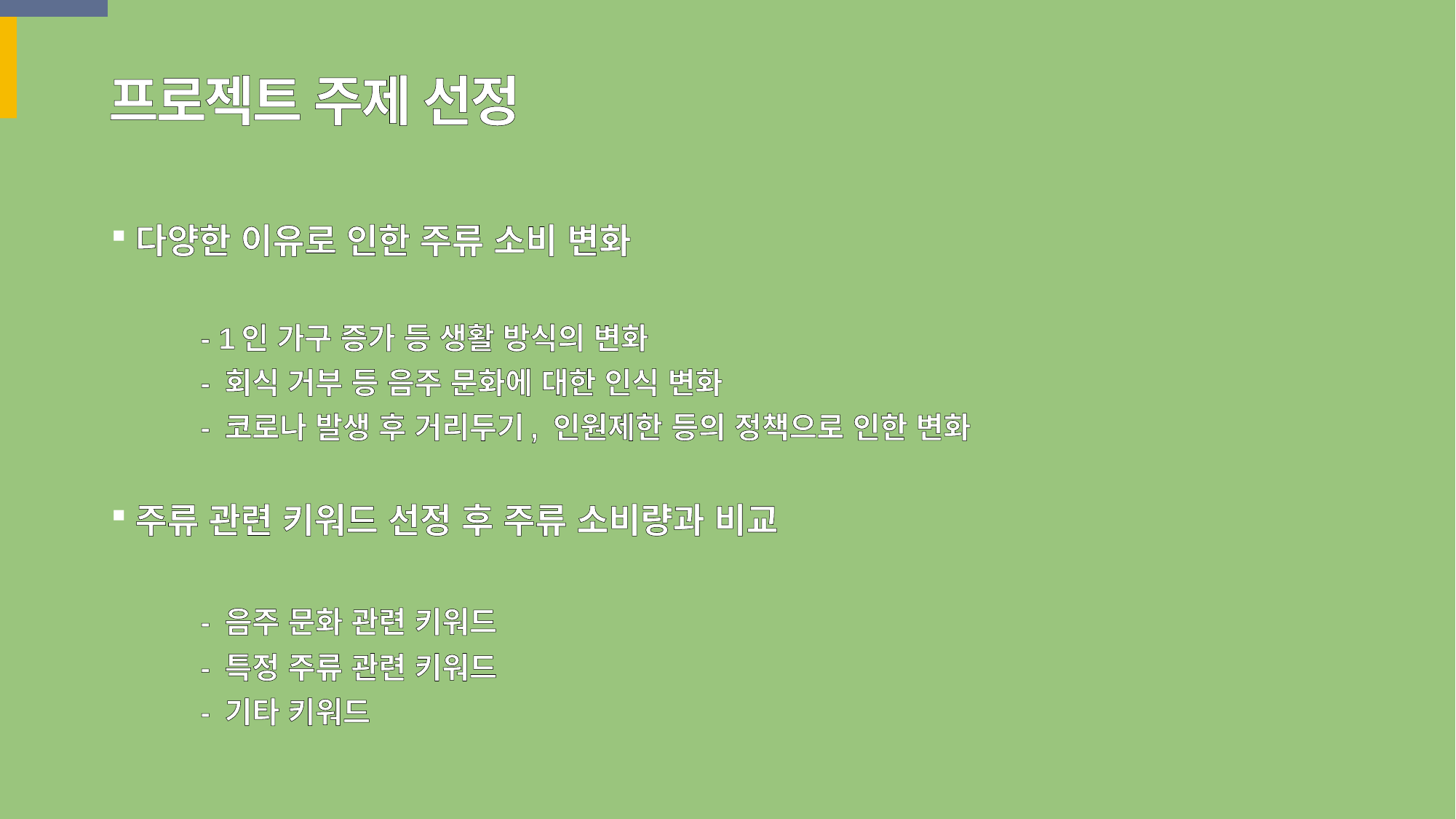

프로젝트 주제 선정
다양한 이유로 인한 주류 소비 변화

	- 1인 가구 증가 등 생활 방식의 변화
	- 회식 거부 등 음주 문화에 대한 인식 변화
	- 코로나 발생 후 거리두기, 인원제한 등의 정책으로 인한 변화

주류 관련 키워드 선정 후 주류 소비량과 비교

	- 음주 문화 관련 키워드
	- 특정 주류 관련 키워드
	- 기타 키워드